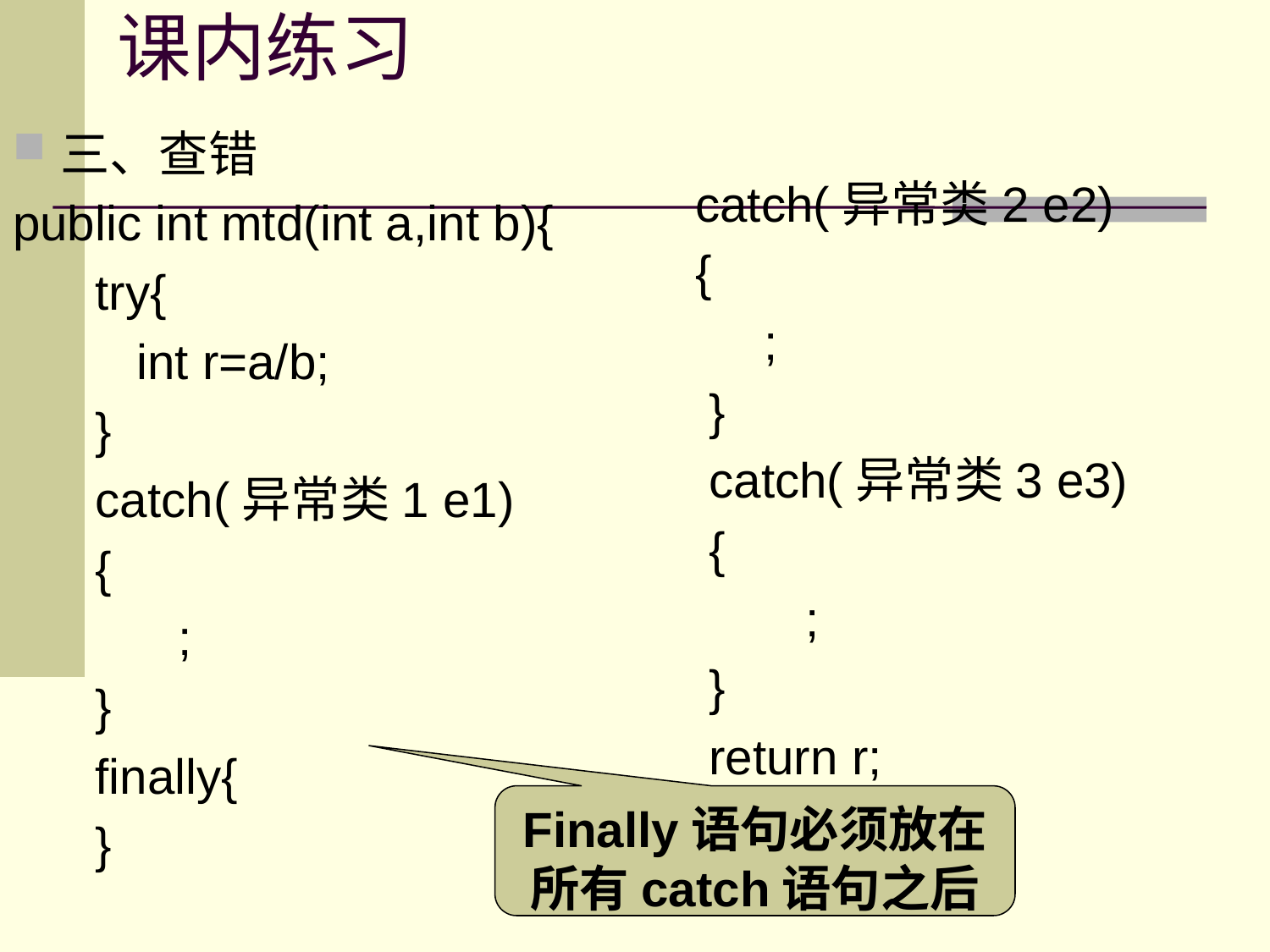

# 课内练习
三、查错
public int mtd(int a,int b){
      try{
         int r=a/b;
      }
      catch(异常类1 e1)
      {
            ;
      }
      finally{
      }
  catch(异常类2 e2)
  {
       ;
   }
   catch(异常类3 e3)
   {
          ;
   }
   return r;
}

Finally语句必须放在所有catch语句之后